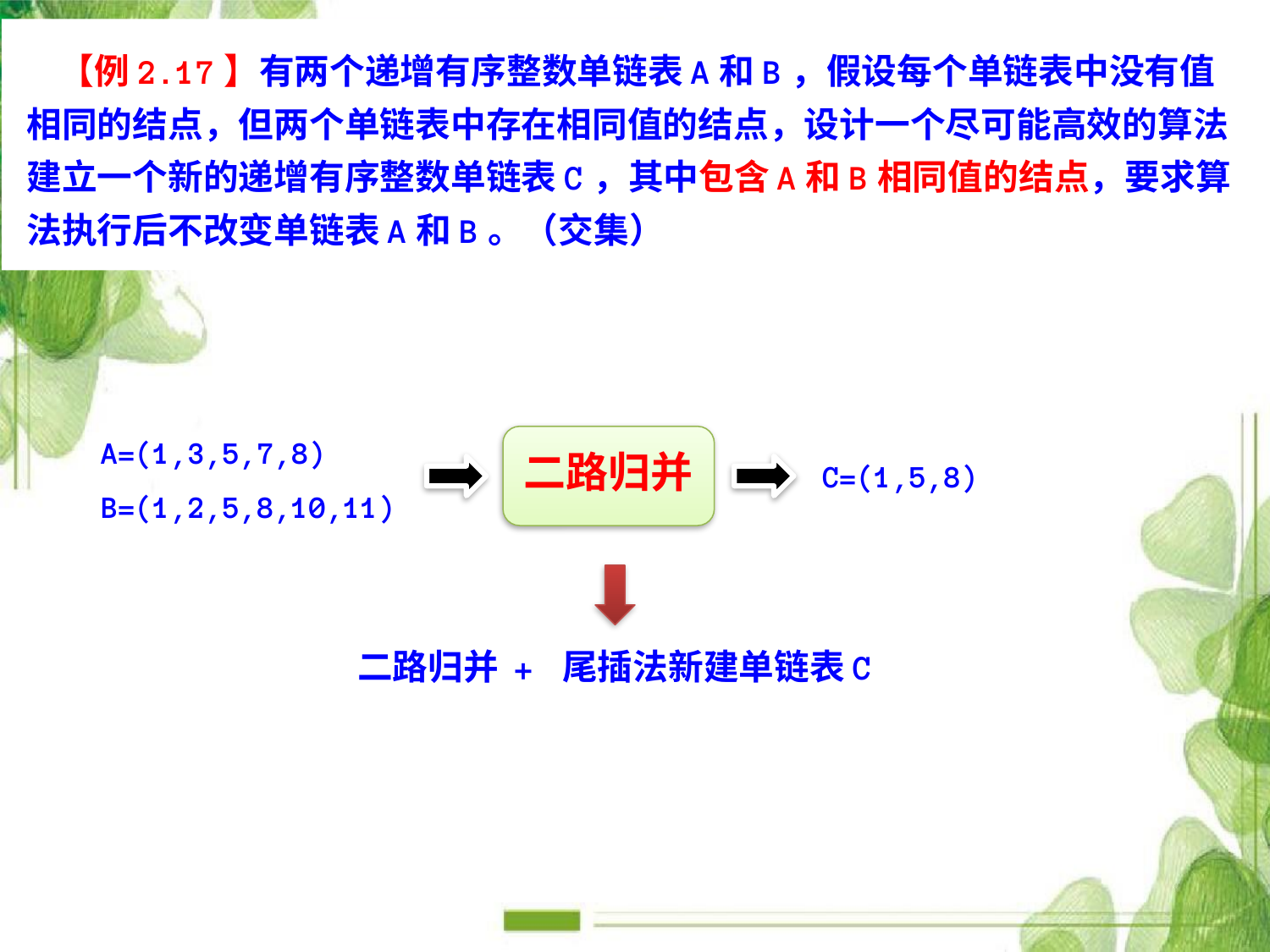

【例2.17】有两个递增有序整数单链表A和B，假设每个单链表中没有值相同的结点，但两个单链表中存在相同值的结点，设计一个尽可能高效的算法建立一个新的递增有序整数单链表C，其中包含A和B相同值的结点，要求算法执行后不改变单链表A和B。（交集）
A=(1,3,5,7,8)
B=(1,2,5,8,10,11)
二路归并
C=(1,5,8)

二路归并 + 尾插法新建单链表C